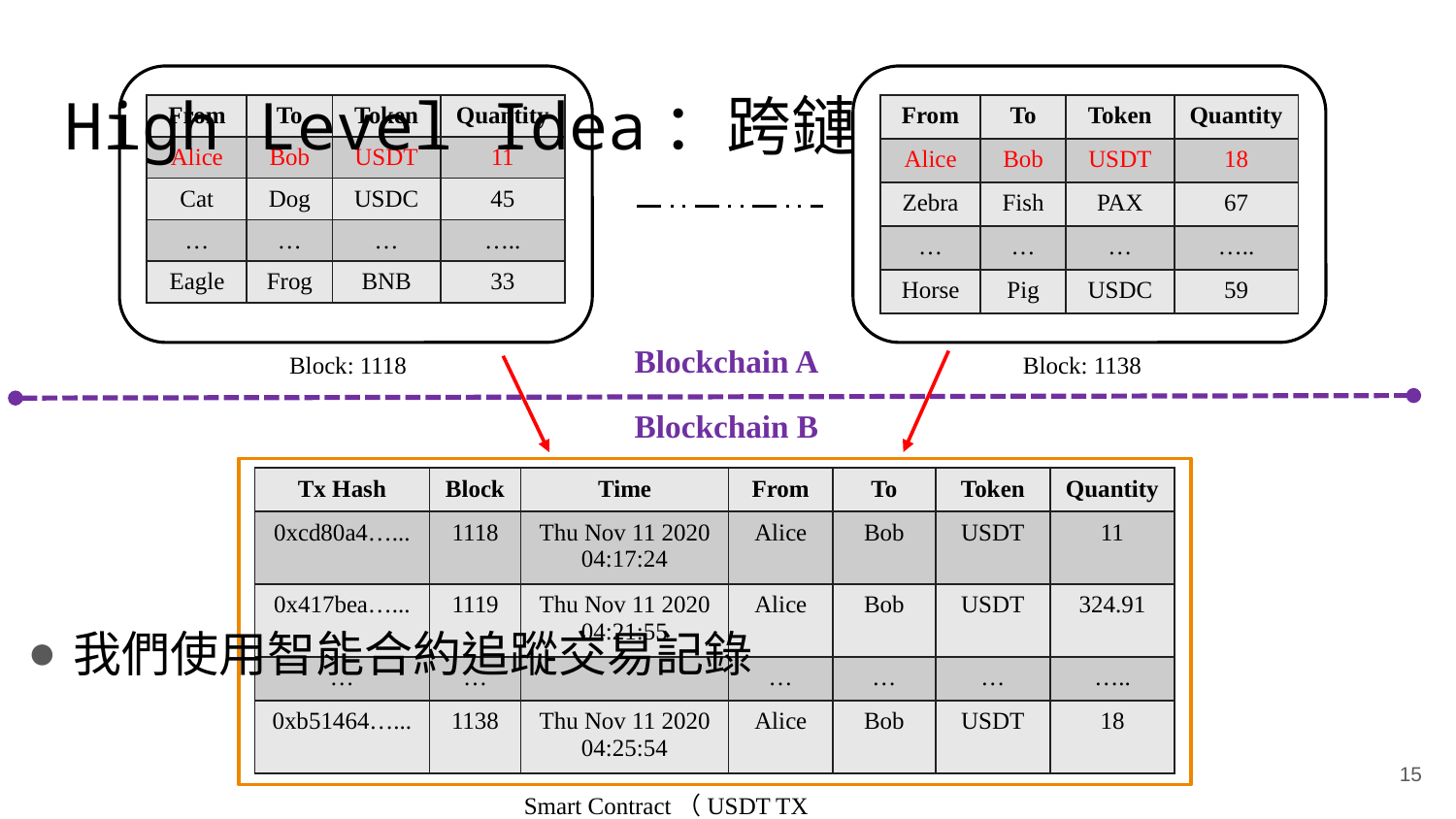

# High Level Idea：跨鏈
| From | To | Token | Quantity |
| --- | --- | --- | --- |
| Alice | Bob | USDT | 11 |
| Cat | Dog | USDC | 45 |
| … | … | … | ….. |
| Eagle | Frog | BNB | 33 |
| From | To | Token | Quantity |
| --- | --- | --- | --- |
| Alice | Bob | USDT | 18 |
| Zebra | Fish | PAX | 67 |
| … | … | … | ….. |
| Horse | Pig | USDC | 59 |
Blockchain A
Block: 1118
Block: 1138
Blockchain B

| Tx Hash | Block | Time | From | To | Token | Quantity |
| --- | --- | --- | --- | --- | --- | --- |
| 0xcd80a4…... | 1118 | Thu Nov 11 2020 04:17:24 | Alice | Bob | USDT | 11 |
| 0x417bea…... | 1119 | Thu Nov 11 2020 04:21:55 | Alice | Bob | USDT | 324.91 |
| … | … |  | … | … | … | ….. |
| 0xb51464…... | 1138 | Thu Nov 11 2020 04:25:54 | Alice | Bob | USDT | 18 |
我們使用智能合約追蹤交易記錄
15
Smart Contract（USDT TX Storage）